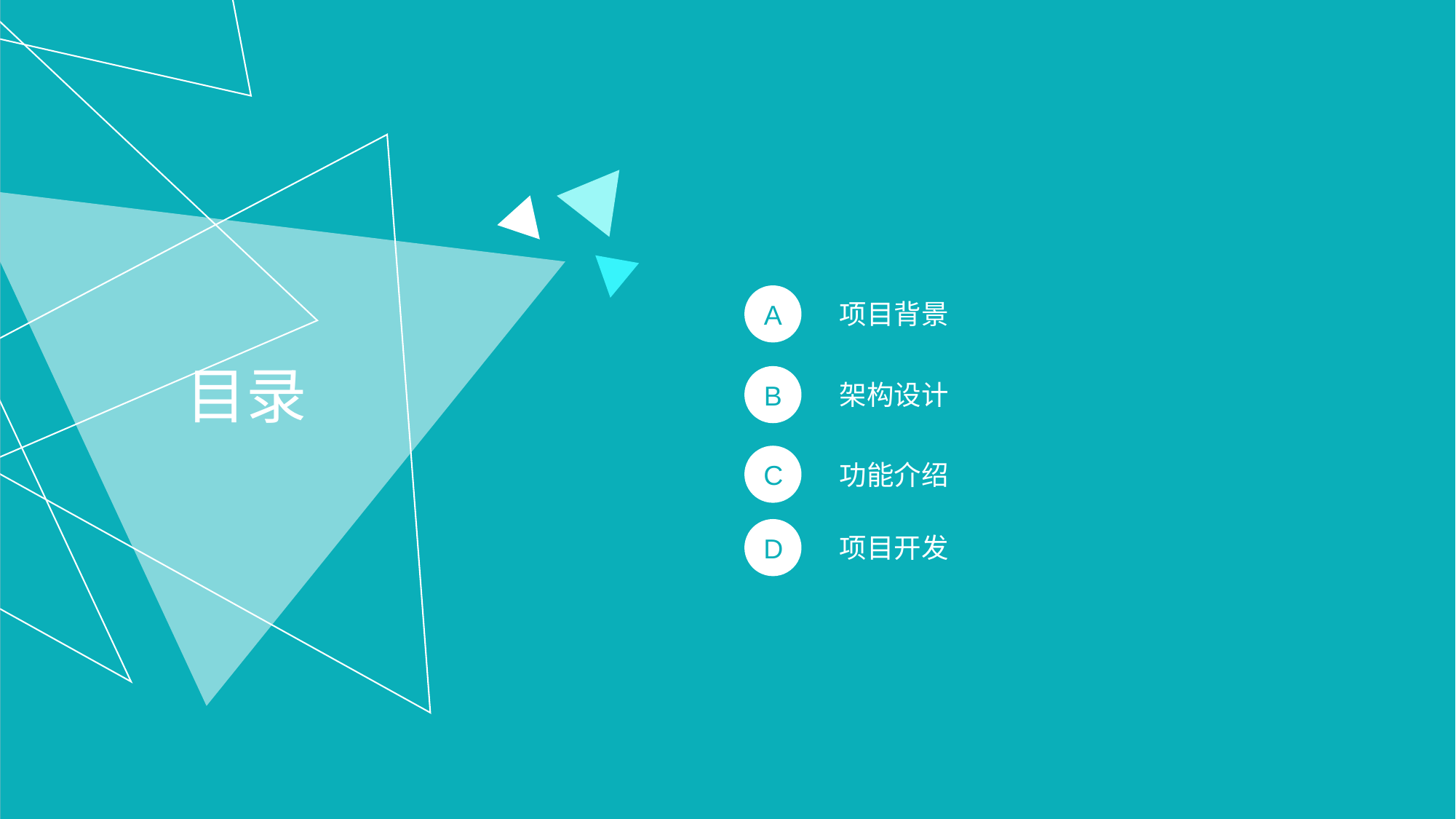

A
项目背景
目录
B
架构设计
C
功能介绍
D
项目开发